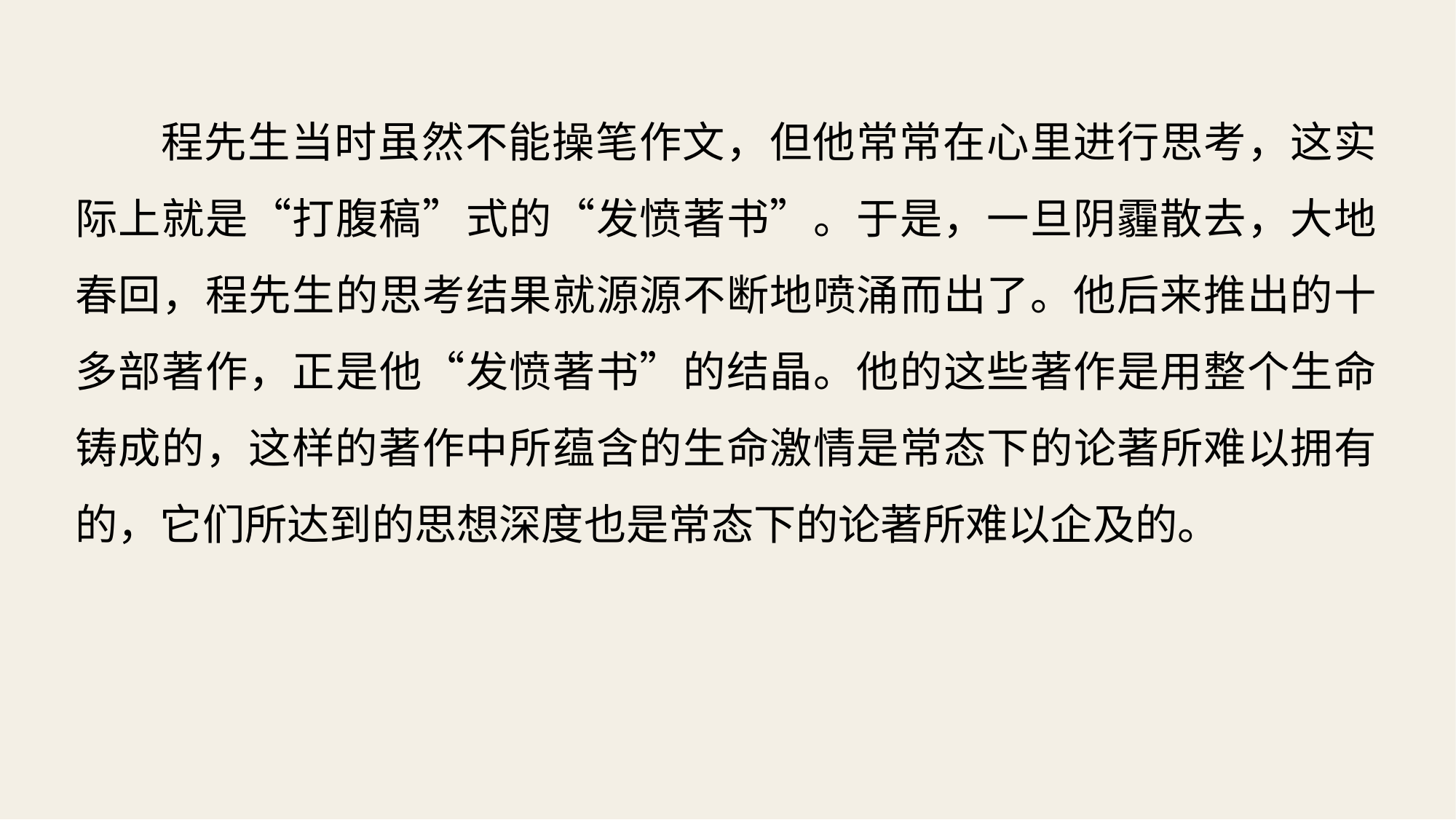

程先生当时虽然不能操笔作文，但他常常在心里进行思考，这实际上就是“打腹稿”式的“发愤著书”。于是，一旦阴霾散去，大地春回，程先生的思考结果就源源不断地喷涌而出了。他后来推出的十多部著作，正是他“发愤著书”的结晶。他的这些著作是用整个生命铸成的，这样的著作中所蕴含的生命激情是常态下的论著所难以拥有的，它们所达到的思想深度也是常态下的论著所难以企及的。